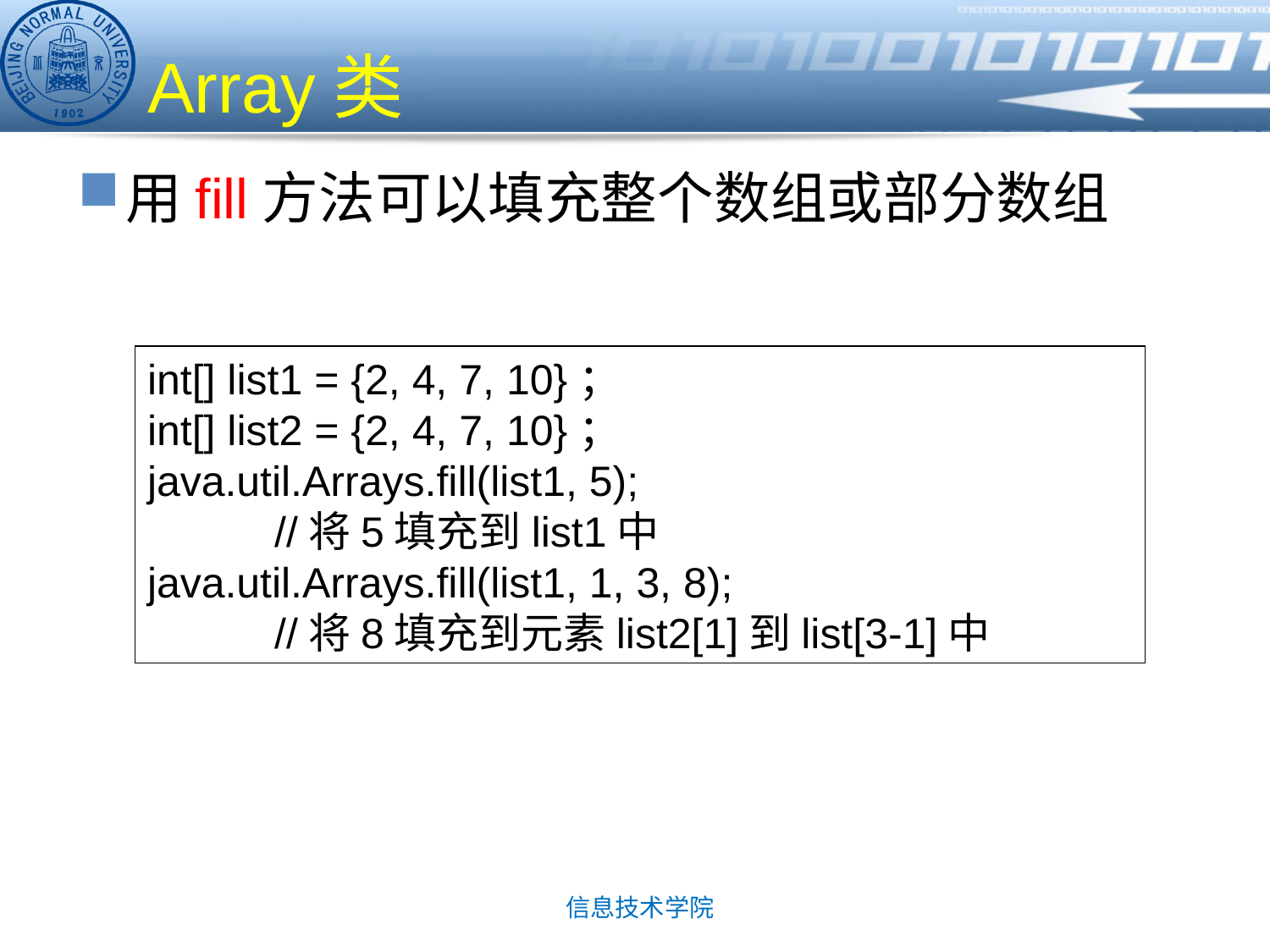

# Array类
用fill方法可以填充整个数组或部分数组
int[] list1 = {2, 4, 7, 10}；
int[] list2 = {2, 4, 7, 10}；
java.util.Arrays.fill(list1, 5);
	//将5填充到list1中
java.util.Arrays.fill(list1, 1, 3, 8);
	//将8填充到元素list2[1]到list[3-1]中
26